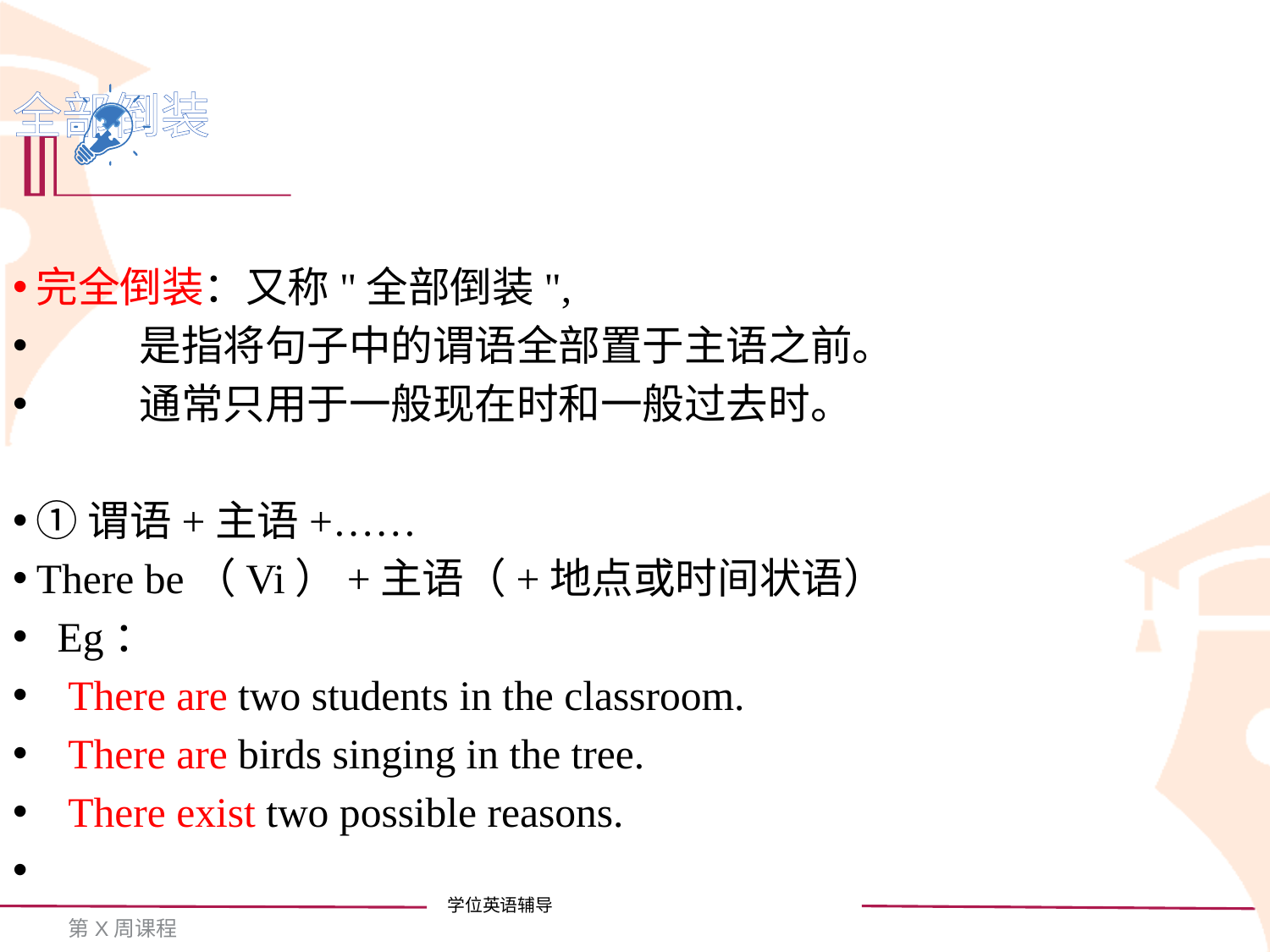

全部倒装

完全倒装：又称"全部倒装",
          是指将句子中的谓语全部置于主语之前。
          通常只用于一般现在时和一般过去时。

①谓语+主语+……
There be（Vi）+主语（+地点或时间状语）
  Eg：
   There are two students in the classroom.
   There are birds singing in the tree.
   There exist two possible reasons.